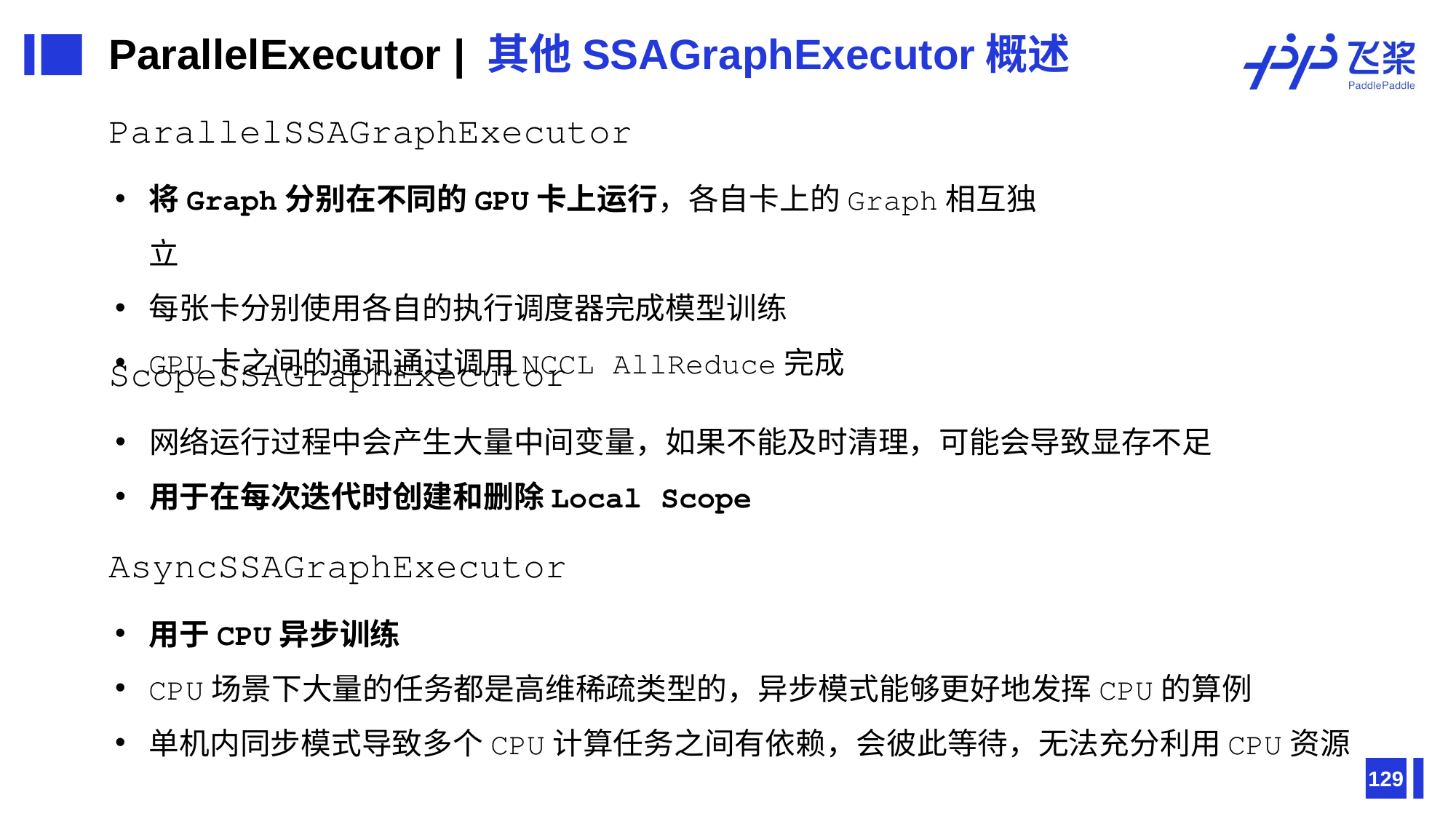

ParallelExecutor | 其他SSAGraphExecutor概述
ParallelSSAGraphExecutor
将Graph分别在不同的GPU卡上运行，各自卡上的Graph相互独立
每张卡分别使用各自的执行调度器完成模型训练
GPU卡之间的通讯通过调用NCCL AllReduce完成
ScopeSSAGraphExecutor
网络运行过程中会产生大量中间变量，如果不能及时清理，可能会导致显存不足
用于在每次迭代时创建和删除Local Scope
AsyncSSAGraphExecutor
用于CPU异步训练
CPU场景下大量的任务都是高维稀疏类型的，异步模式能够更好地发挥CPU的算例
单机内同步模式导致多个CPU计算任务之间有依赖，会彼此等待，无法充分利用CPU资源
129